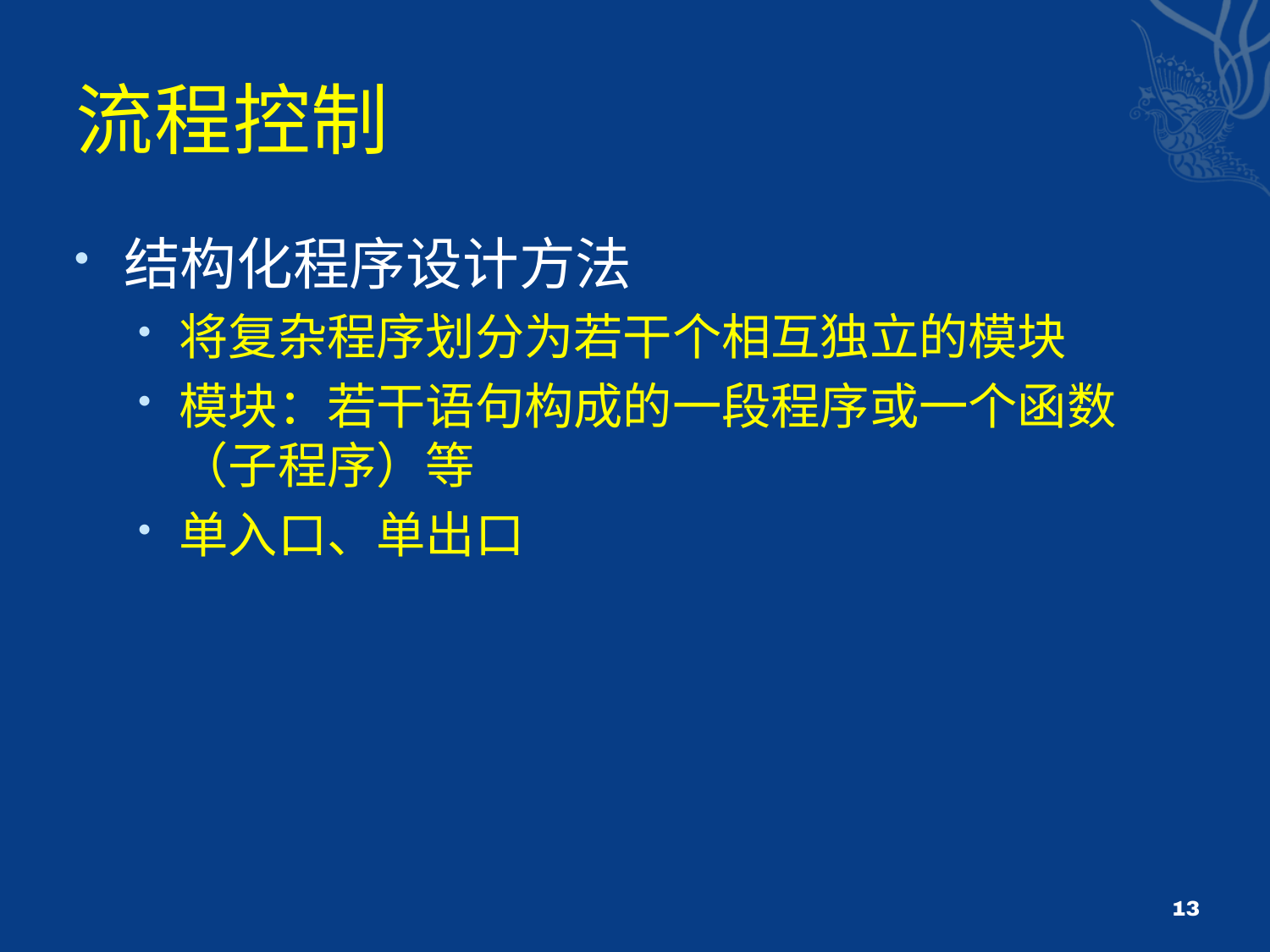

# 流程控制
结构化程序设计方法
将复杂程序划分为若干个相互独立的模块
模块：若干语句构成的一段程序或一个函数（子程序）等
单入口、单出口
13